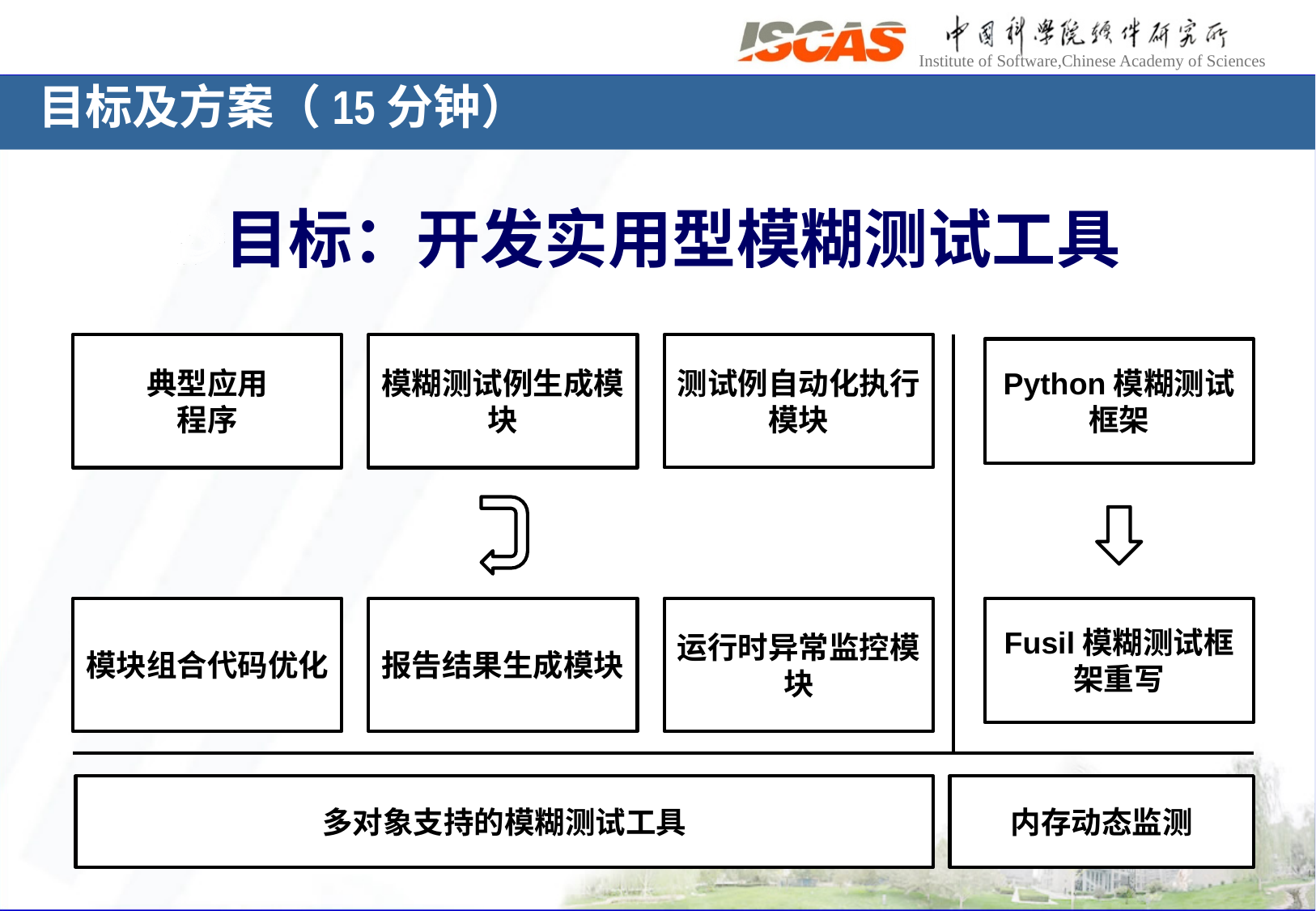

# 目标及方案（15分钟）
目标：开发实用型模糊测试工具
测试例自动化执行模块
典型应用
程序
模糊测试例生成模块
Python模糊测试框架

模块组合代码优化
报告结果生成模块
运行时异常监控模块
Fusil模糊测试框架重写
多对象支持的模糊测试工具
内存动态监测